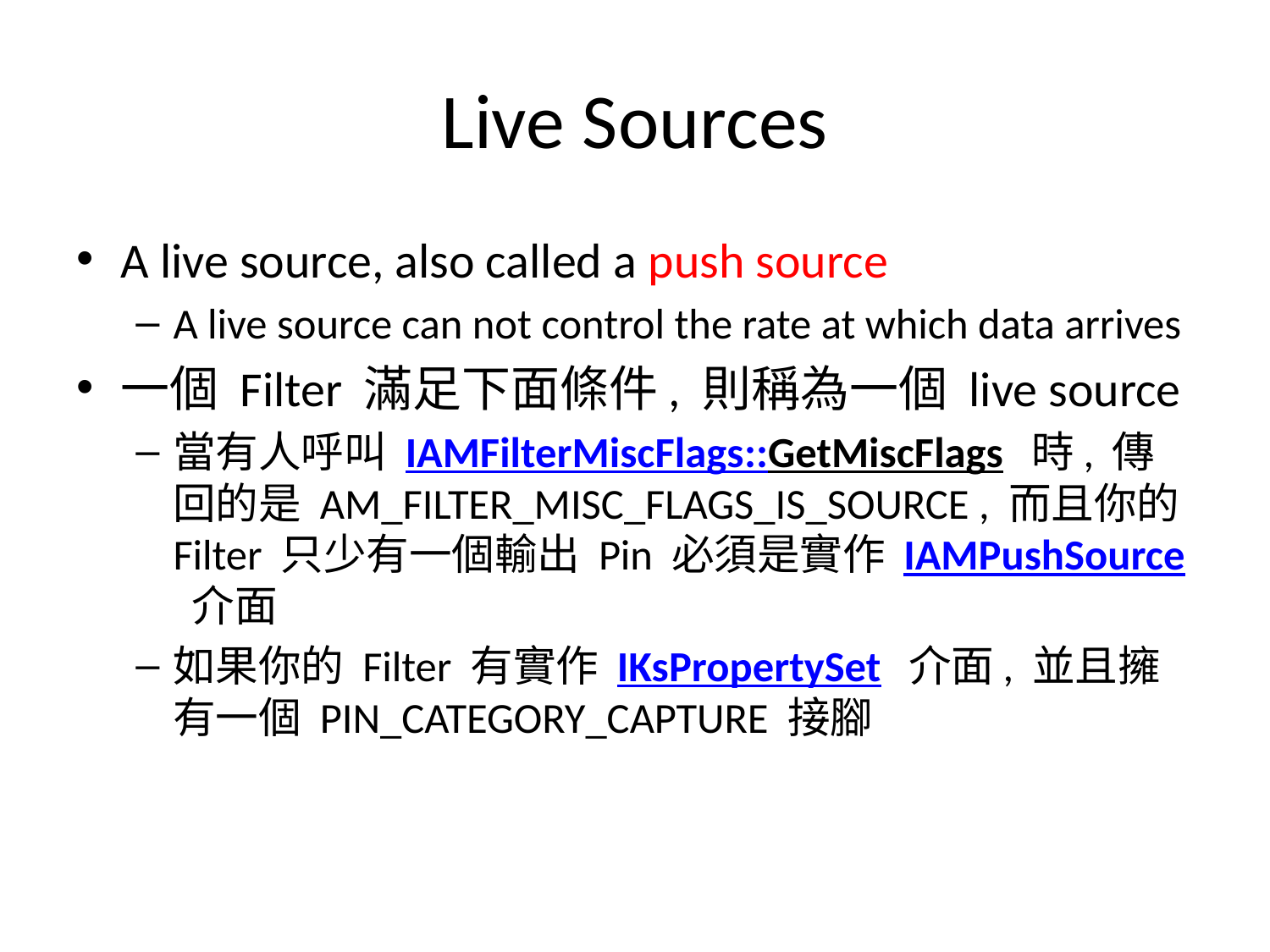

# Live Sources
A live source, also called a push source
A live source can not control the rate at which data arrives
一個 Filter 滿足下面條件, 則稱為一個 live source
當有人呼叫 IAMFilterMiscFlags::GetMiscFlags  時, 傳回的是 AM_FILTER_MISC_FLAGS_IS_SOURCE , 而且你的 Filter 只少有一個輸出 Pin 必須是實作 IAMPushSource  介面
如果你的 Filter 有實作 IKsPropertySet  介面, 並且擁有一個 PIN_CATEGORY_CAPTURE 接腳